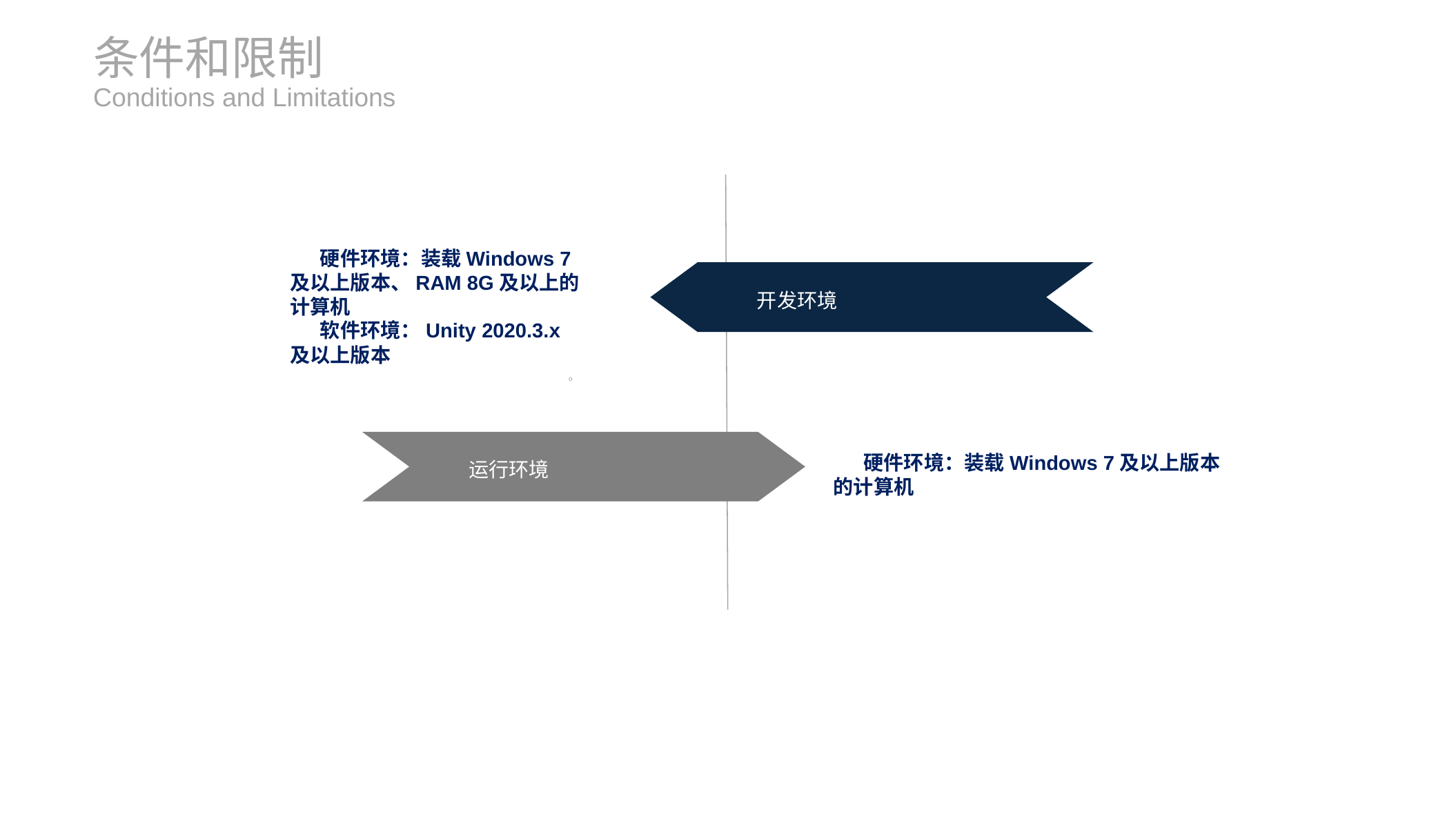

条件和限制
Conditions and Limitations
硬件环境：装载Windows 7及以上版本、RAM 8G及以上的计算机
软件环境：Unity 2020.3.x及以上版本
。

开发环境

运行环境
硬件环境：装载Windows 7及以上版本的计算机
请换文字内容